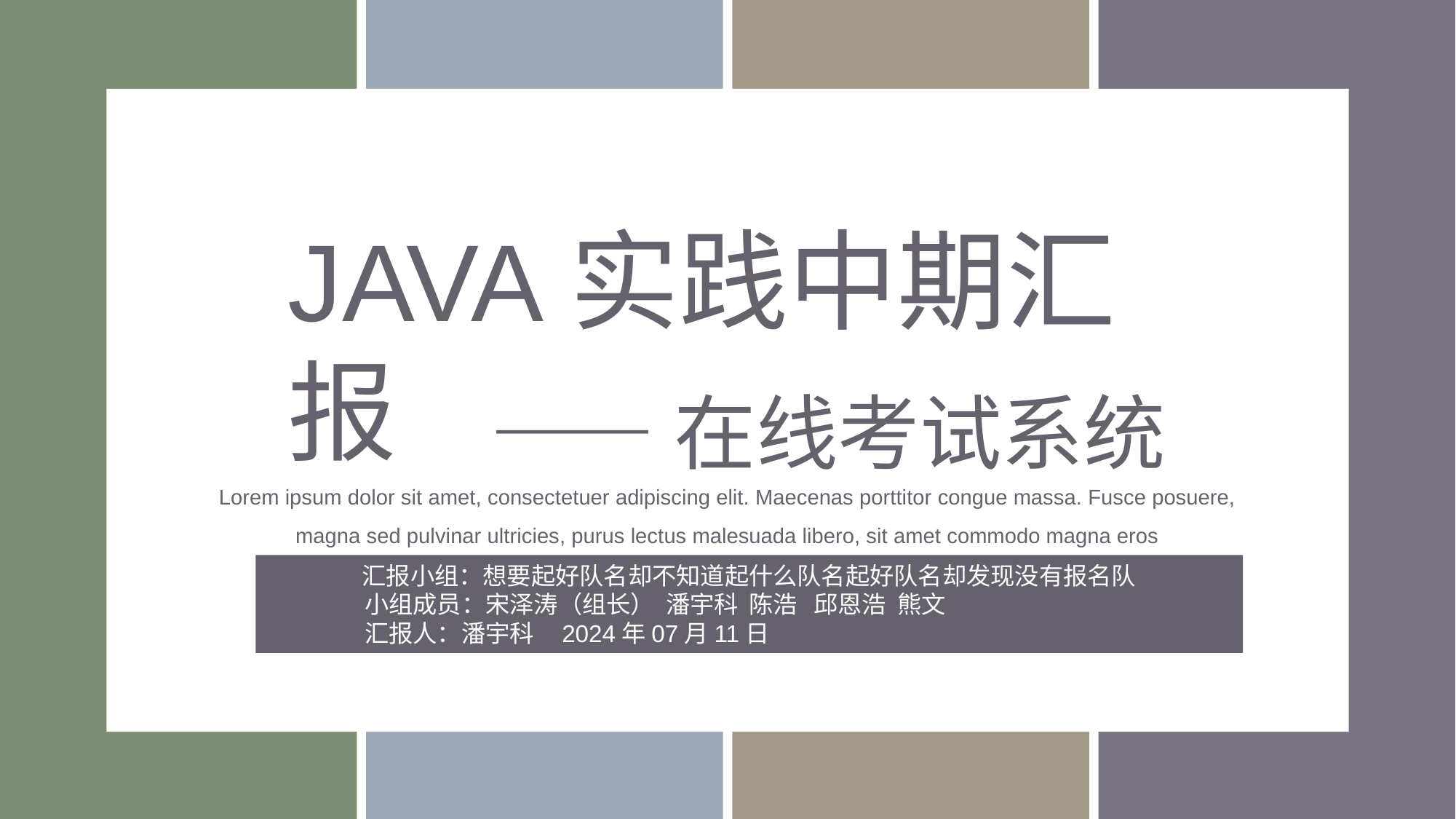

JAVA实践中期汇报
         ——在线考试系统
Lorem ipsum dolor sit amet, consectetuer adipiscing elit. Maecenas porttitor congue massa. Fusce posuere, magna sed pulvinar ultricies, purus lectus malesuada libero, sit amet commodo magna eros
汇报小组：想要起好队名却不知道起什么队名起好队名却发现没有报名队
                 小组成员：宋泽涛（组长）  潘宇科  陈浩   邱恩浩  熊文
                 汇报人：潘宇科    2024年07月11日